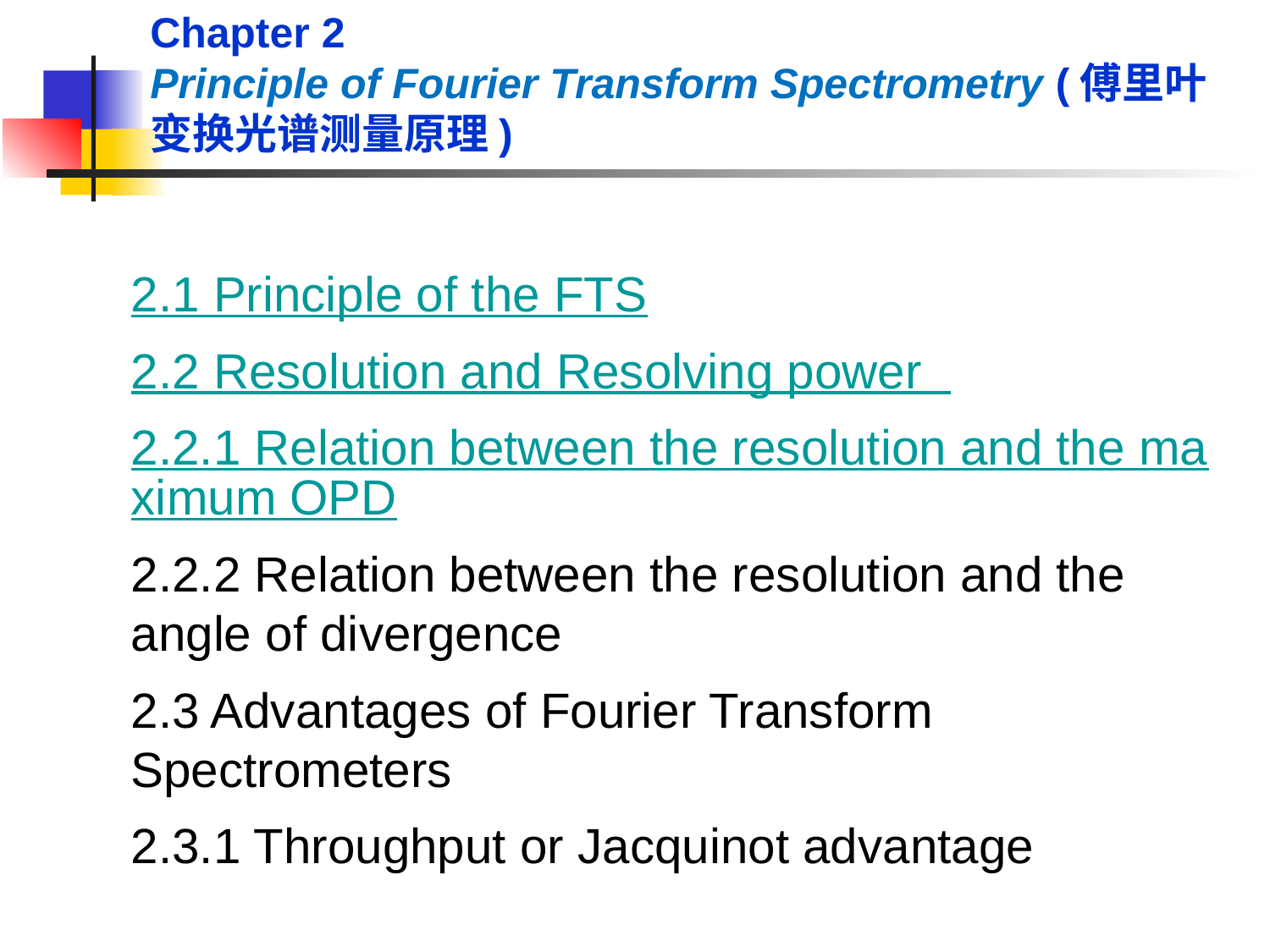

Chapter 2
Principle of Fourier Transform Spectrometry (傅里叶变换光谱测量原理)

2.1 Principle of the FTS
2.2 Resolution and Resolving power
2.2.1 Relation between the resolution and the maximum OPD
2.2.2 Relation between the resolution and the angle of divergence
2.3 Advantages of Fourier Transform Spectrometers
2.3.1 Throughput or Jacquinot advantage